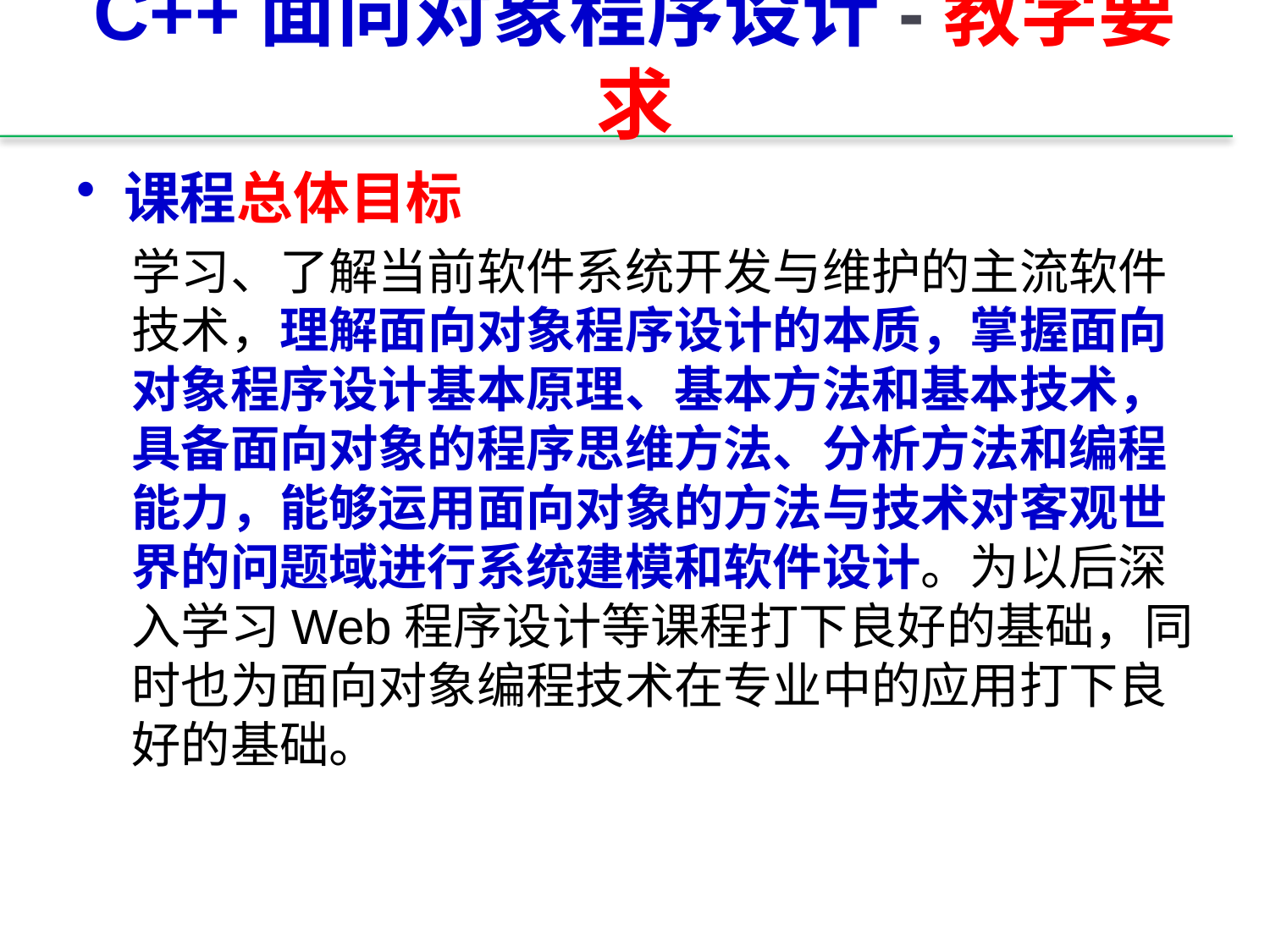

# C++面向对象程序设计-教学要求
课程总体目标
学习、了解当前软件系统开发与维护的主流软件技术，理解面向对象程序设计的本质，掌握面向对象程序设计基本原理、基本方法和基本技术，具备面向对象的程序思维方法、分析方法和编程能力，能够运用面向对象的方法与技术对客观世界的问题域进行系统建模和软件设计。为以后深入学习Web程序设计等课程打下良好的基础，同时也为面向对象编程技术在专业中的应用打下良好的基础。